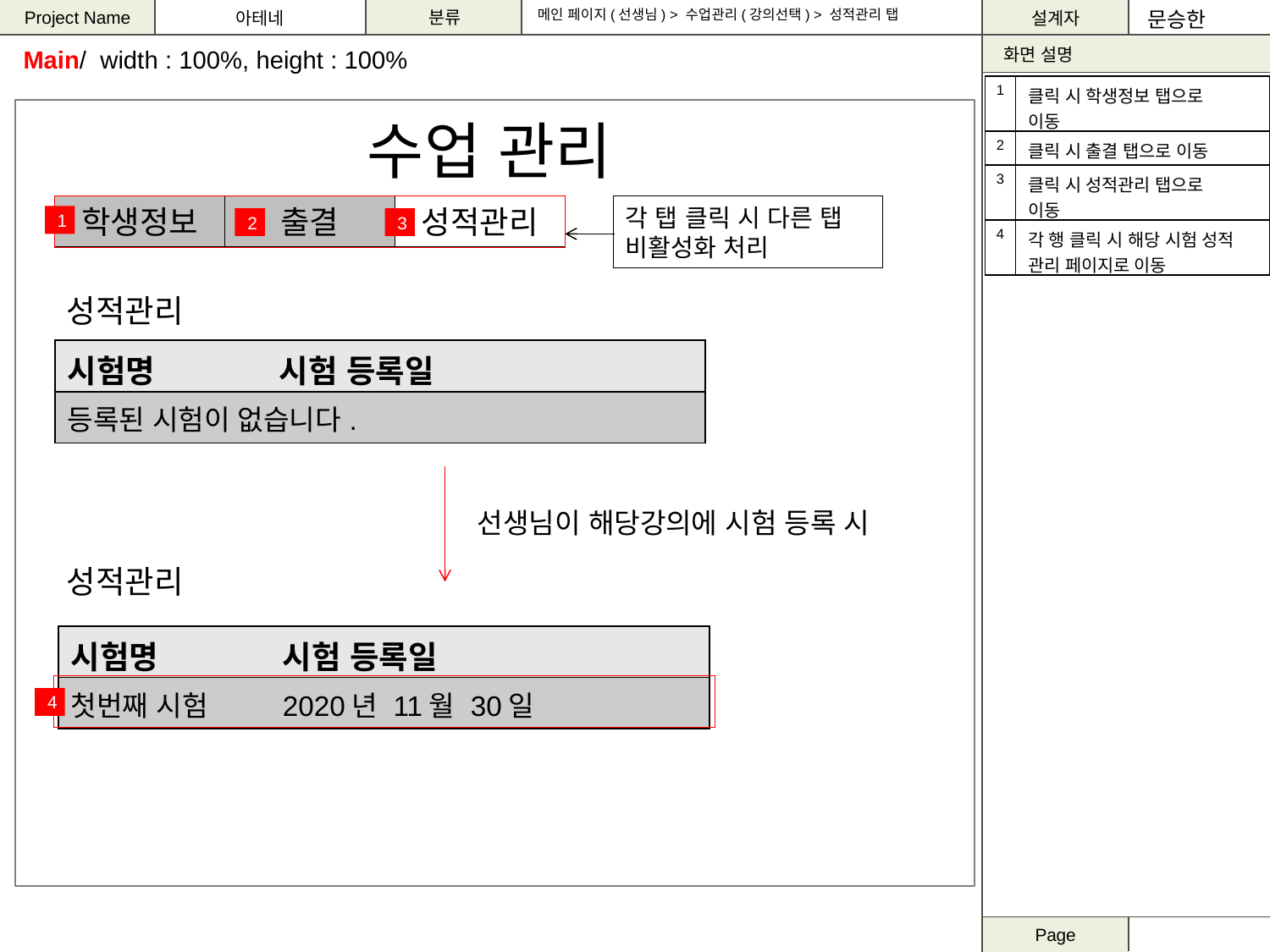

문승한
메인 페이지(선생님) > 수업관리(강의선택) > 성적관리 탭
Main/  width : 100%, height : 100%
| 1 | 클릭 시 학생정보 탭으로 이동 |
| --- | --- |
| 2 | 클릭 시 출결 탭으로 이동 |
| 3 | 클릭 시 성적관리 탭으로 이동 |
| 4 | 각 행 클릭 시 해당 시험 성적 관리 페이지로 이동 |

수업 관리
학생정보

출결
성적관리
각 탭 클릭 시 다른 탭 비활성화 처리
1
2
3
성적관리
| 시험명 | 시험 등록일 |
| --- | --- |
| 등록된 시험이 없습니다. |  |
선생님이 해당강의에 시험 등록 시
성적관리
| 시험명 | 시험 등록일 |
| --- | --- |
| 첫번째 시험 | 2020년 11월 30일 |

4